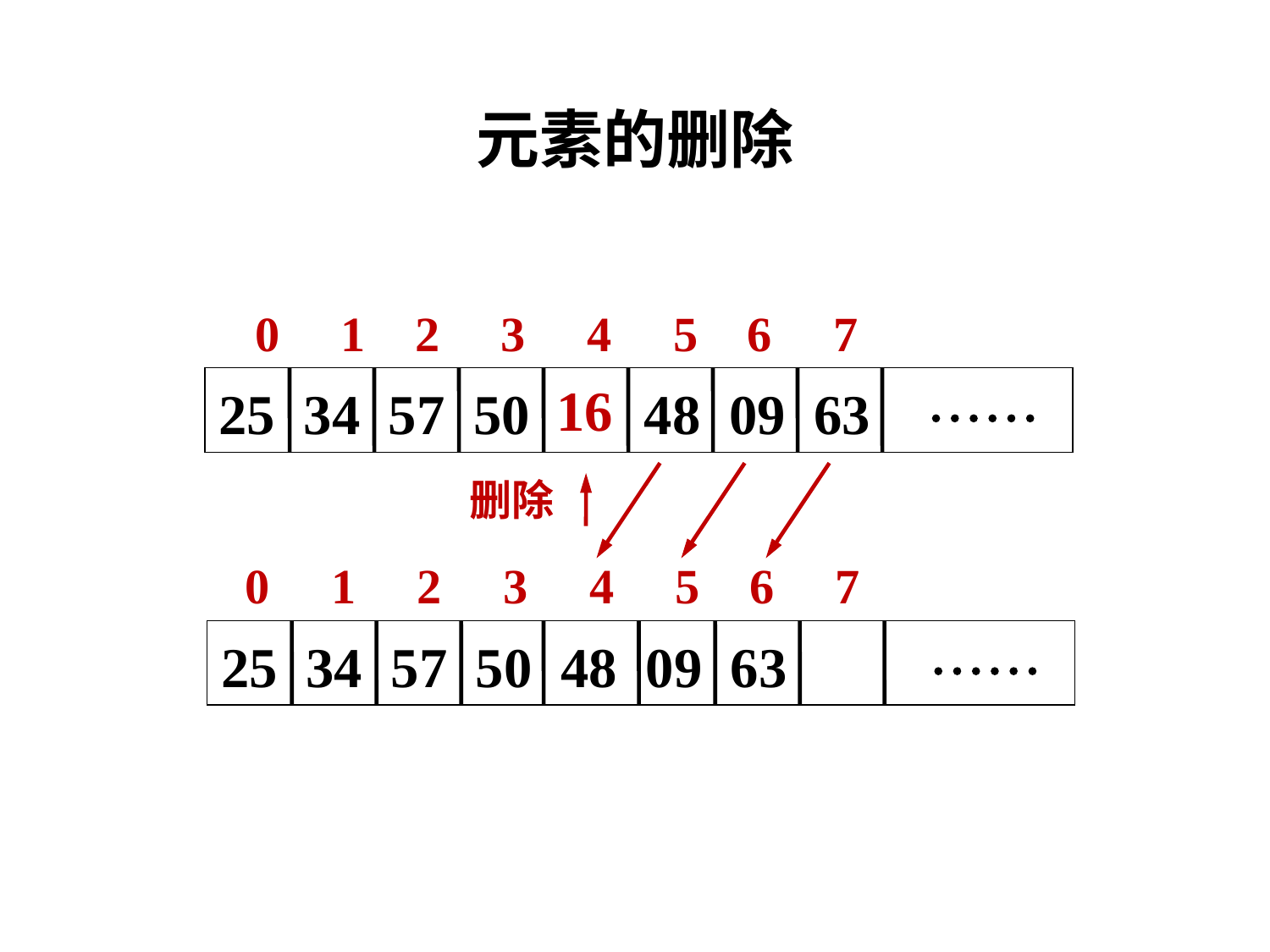

# 元素的删除
 0     1    2     3     4     5    6     7

16
25  34  57  50        48  09  63    ……

删除

0     1     2     3     4     5    6     7

25  34  57  50  48  09  63          ……